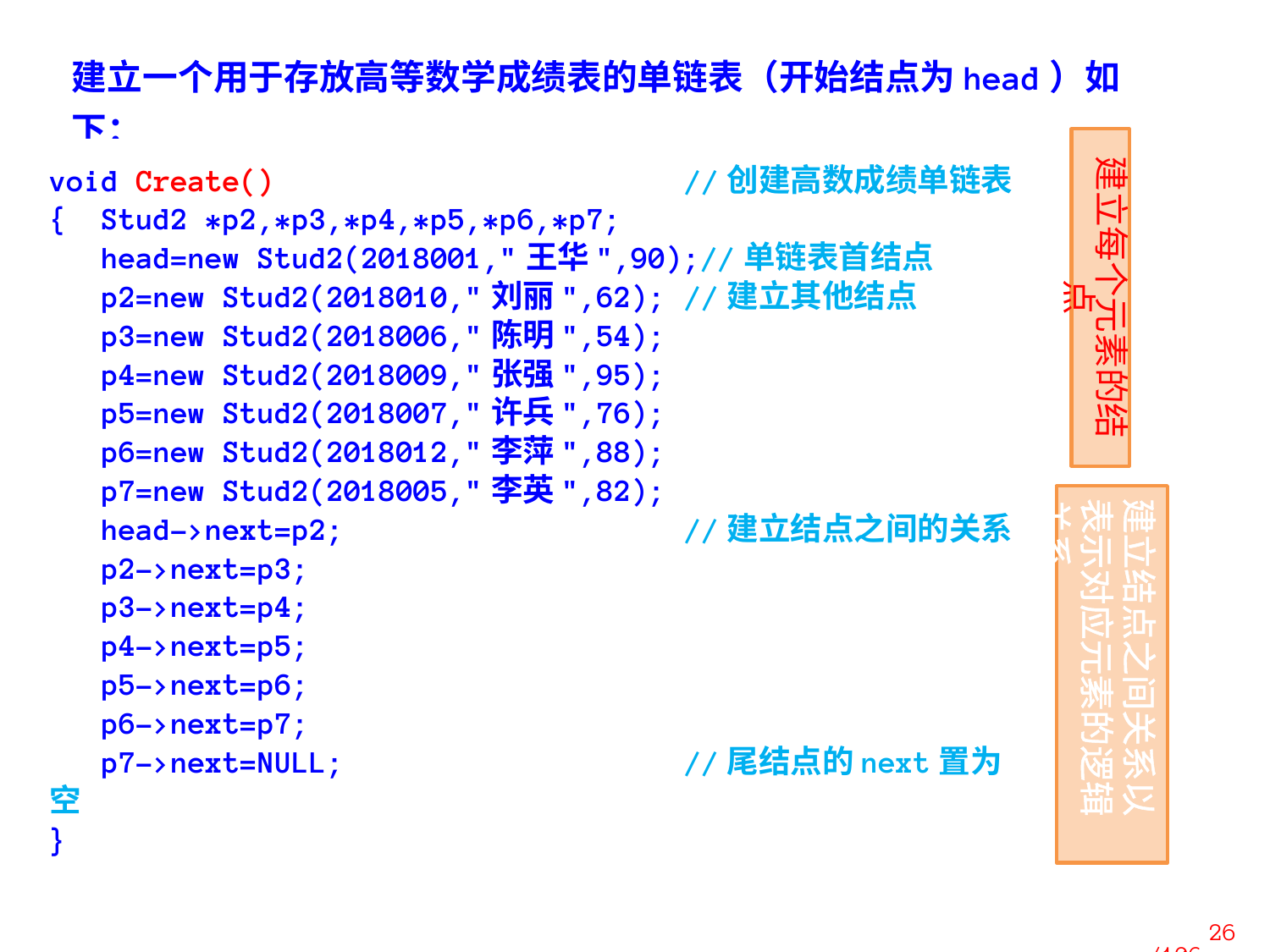

建立一个用于存放高等数学成绩表的单链表（开始结点为head）如下：
建立每个元素的结点
void Create()				//创建高数成绩单链表
{  Stud2 *p2,*p3,*p4,*p5,*p6,*p7;
   head=new Stud2(2018001,"王华",90);//单链表首结点
   p2=new Stud2(2018010,"刘丽",62);	//建立其他结点
   p3=new Stud2(2018006,"陈明",54);
   p4=new Stud2(2018009,"张强",95);
   p5=new Stud2(2018007,"许兵",76);
   p6=new Stud2(2018012,"李萍",88);
   p7=new Stud2(2018005,"李英",82);
   head->next=p2;			//建立结点之间的关系
   p2->next=p3;
   p3->next=p4;
   p4->next=p5;
   p5->next=p6;
   p6->next=p7;
   p7->next=NULL;			//尾结点的next置为空
}
建立结点之间关系以表示对应元素的逻辑关系
                 26/106